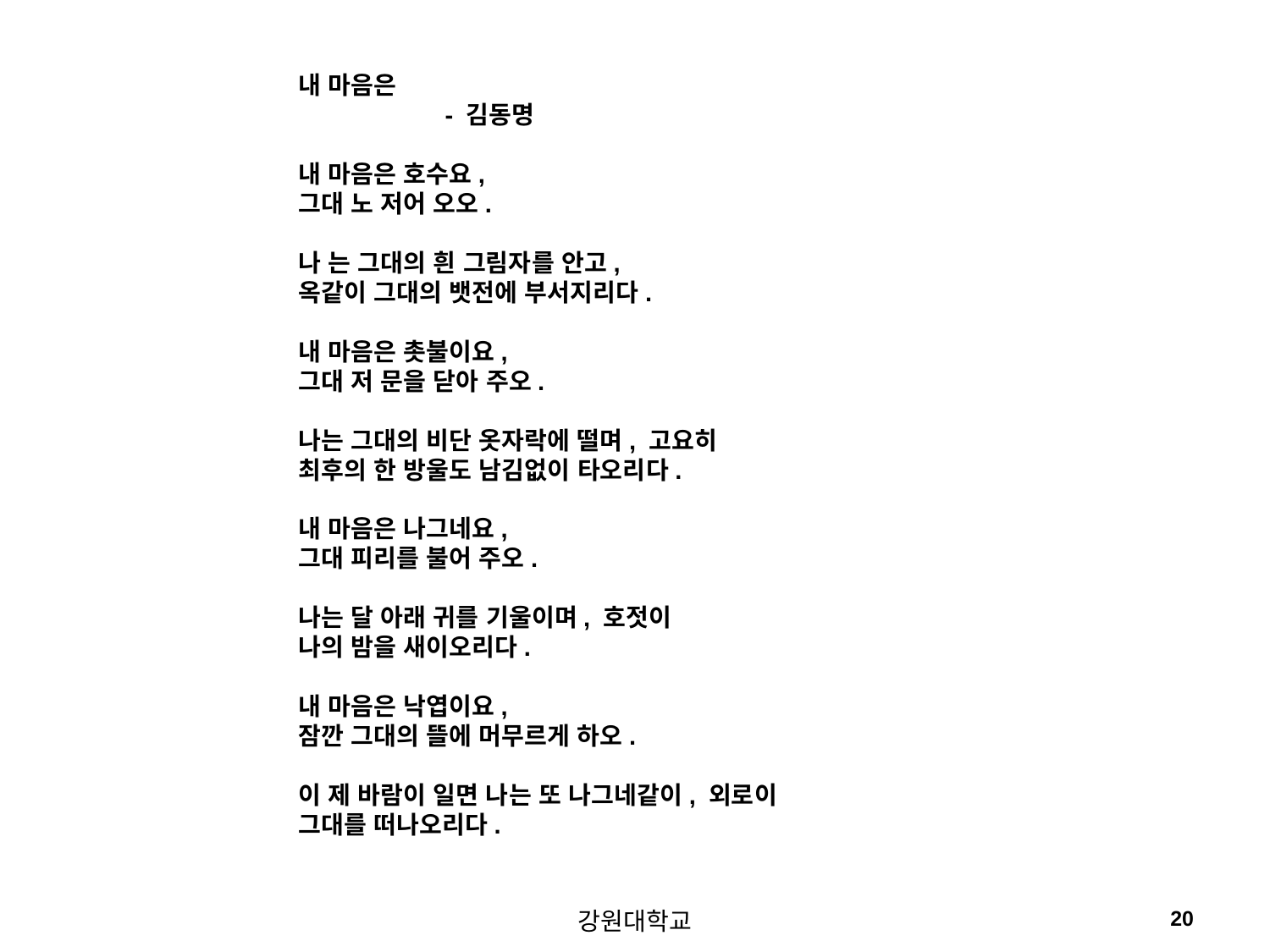

내 마음은
                     - 김동명

내 마음은 호수요,
그대 노 저어 오오.

나 는 그대의 흰 그림자를 안고,
옥같이 그대의 뱃전에 부서지리다.

내 마음은 촛불이요,
그대 저 문을 닫아 주오.

나는 그대의 비단 옷자락에 떨며, 고요히
최후의 한 방울도 남김없이 타오리다.

내 마음은 나그네요,
그대 피리를 불어 주오.

나는 달 아래 귀를 기울이며, 호젓이
나의 밤을 새이오리다.

내 마음은 낙엽이요,
잠깐 그대의 뜰에 머무르게 하오.

이 제 바람이 일면 나는 또 나그네같이, 외로이
그대를 떠나오리다.
강원대학교
20